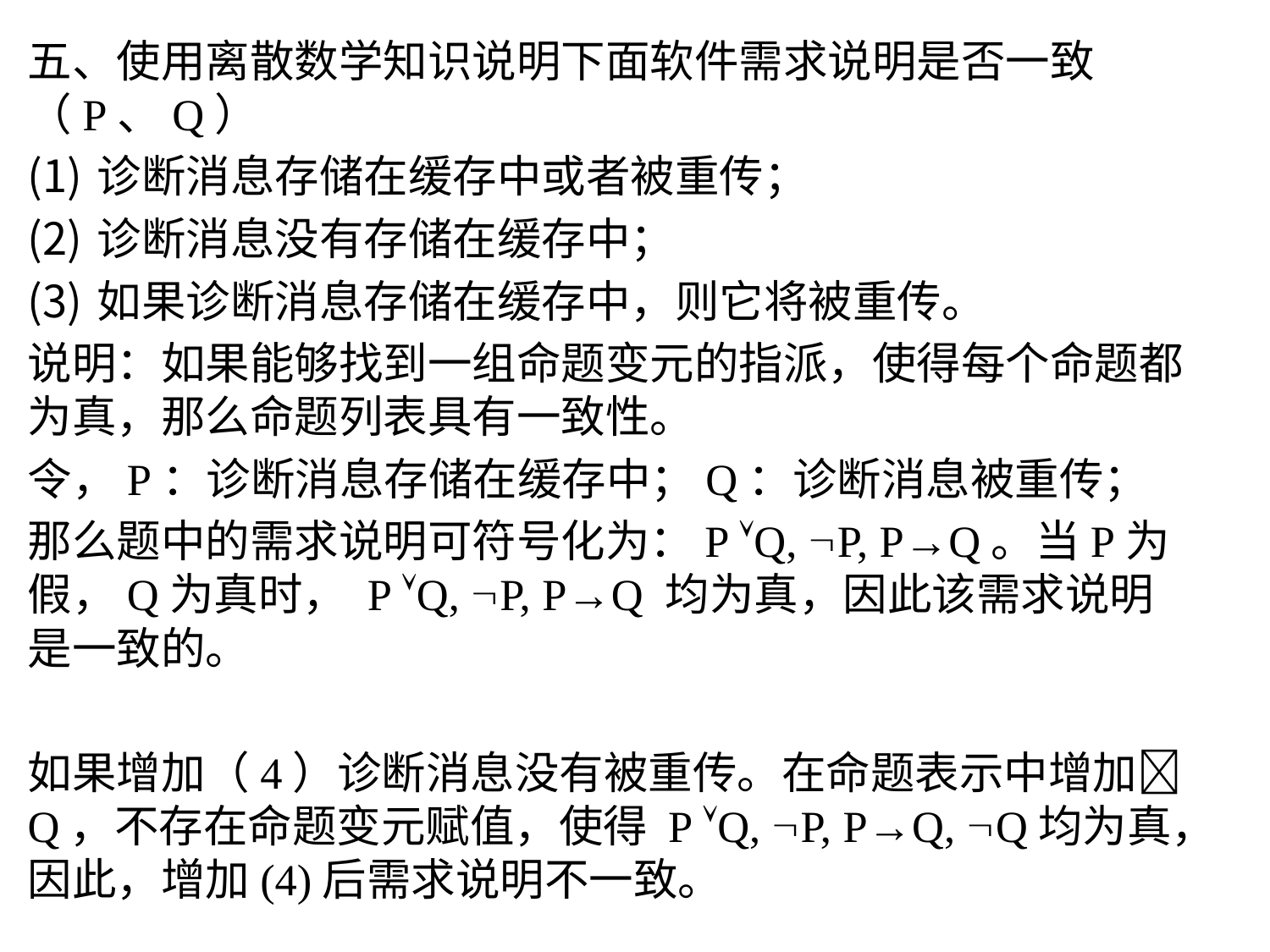

五、使用离散数学知识说明下面软件需求说明是否一致（P、Q）
诊断消息存储在缓存中或者被重传；
诊断消息没有存储在缓存中；
如果诊断消息存储在缓存中，则它将被重传。
说明：如果能够找到一组命题变元的指派，使得每个命题都为真，那么命题列表具有一致性。
令，P：诊断消息存储在缓存中；Q：诊断消息被重传；
那么题中的需求说明可符号化为：P ∨Q, ¬P, P→Q。当P为假，Q为真时， P ∨Q, ¬P, P→Q 均为真，因此该需求说明是一致的。

如果增加（4）诊断消息没有被重传。在命题表示中增加¬Q，不存在命题变元赋值，使得 P ∨Q, ¬P, P→Q, ¬Q均为真，因此，增加(4)后需求说明不一致。